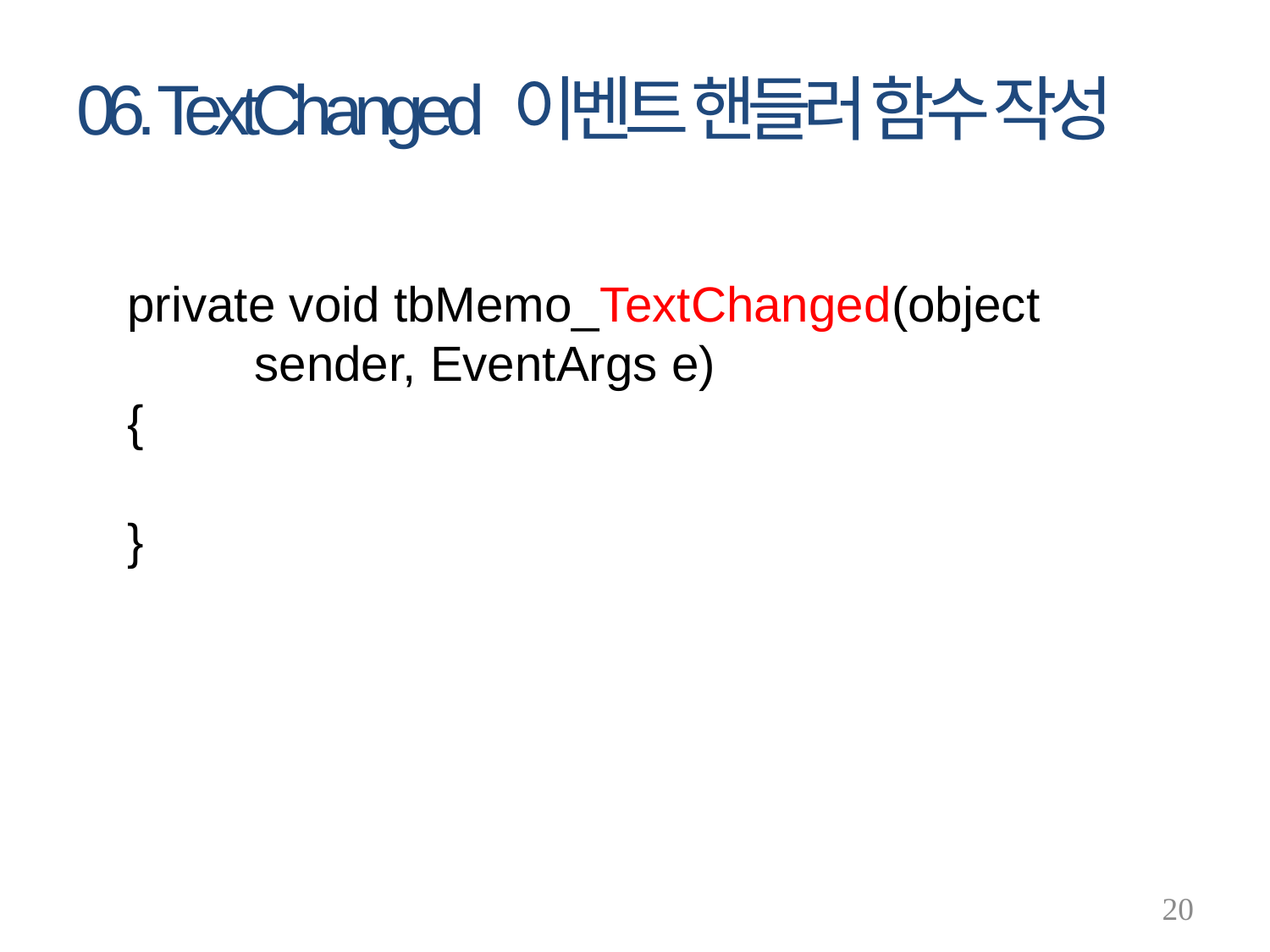

# 06. TextChanged 이벤트 핸들러 함수 작성
private void tbMemo_TextChanged(object
	sender, EventArgs e)
{

}
20